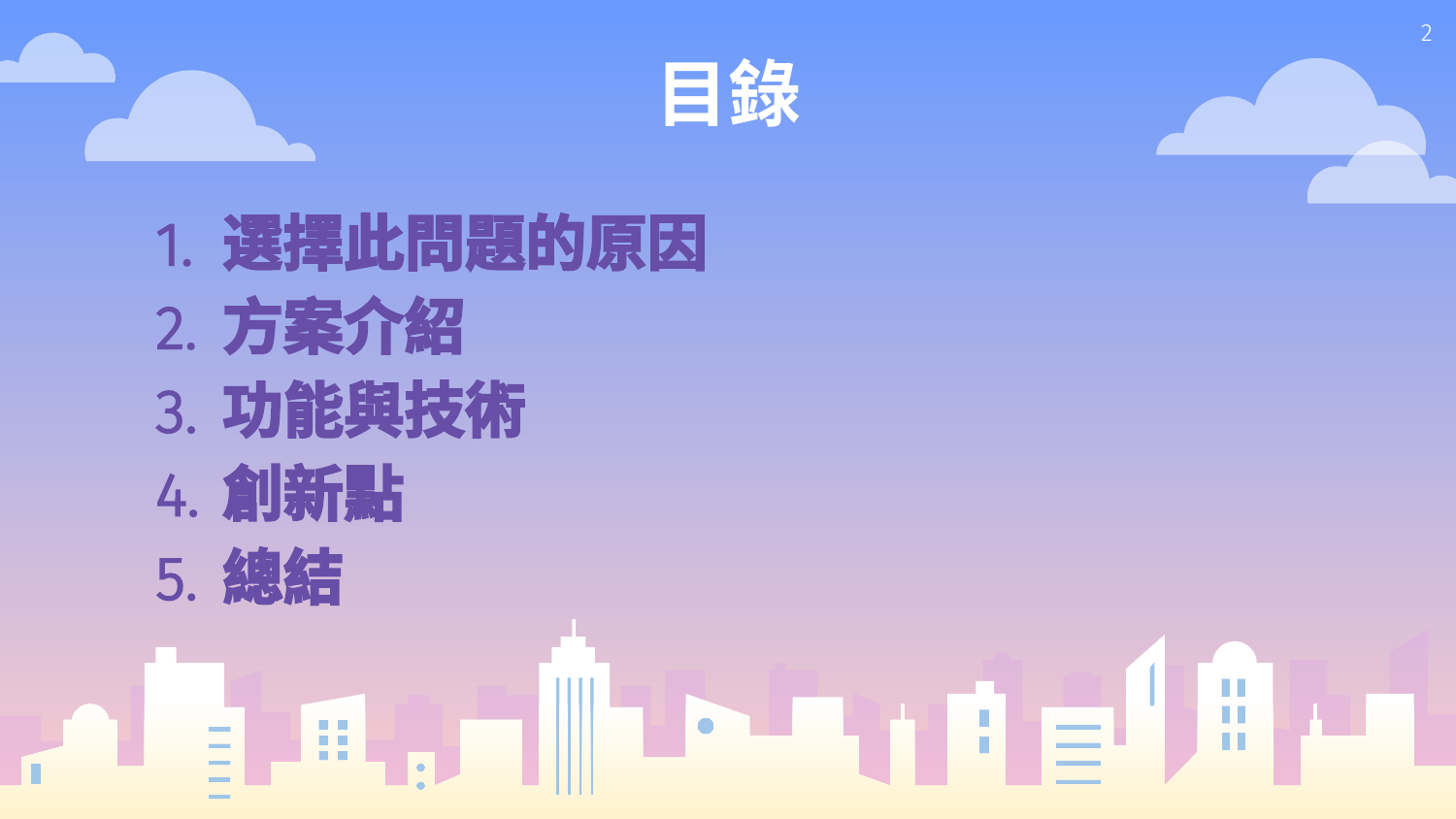

2
目錄
選擇此問題的原因
方案介紹
功能與技術
創新點
總結